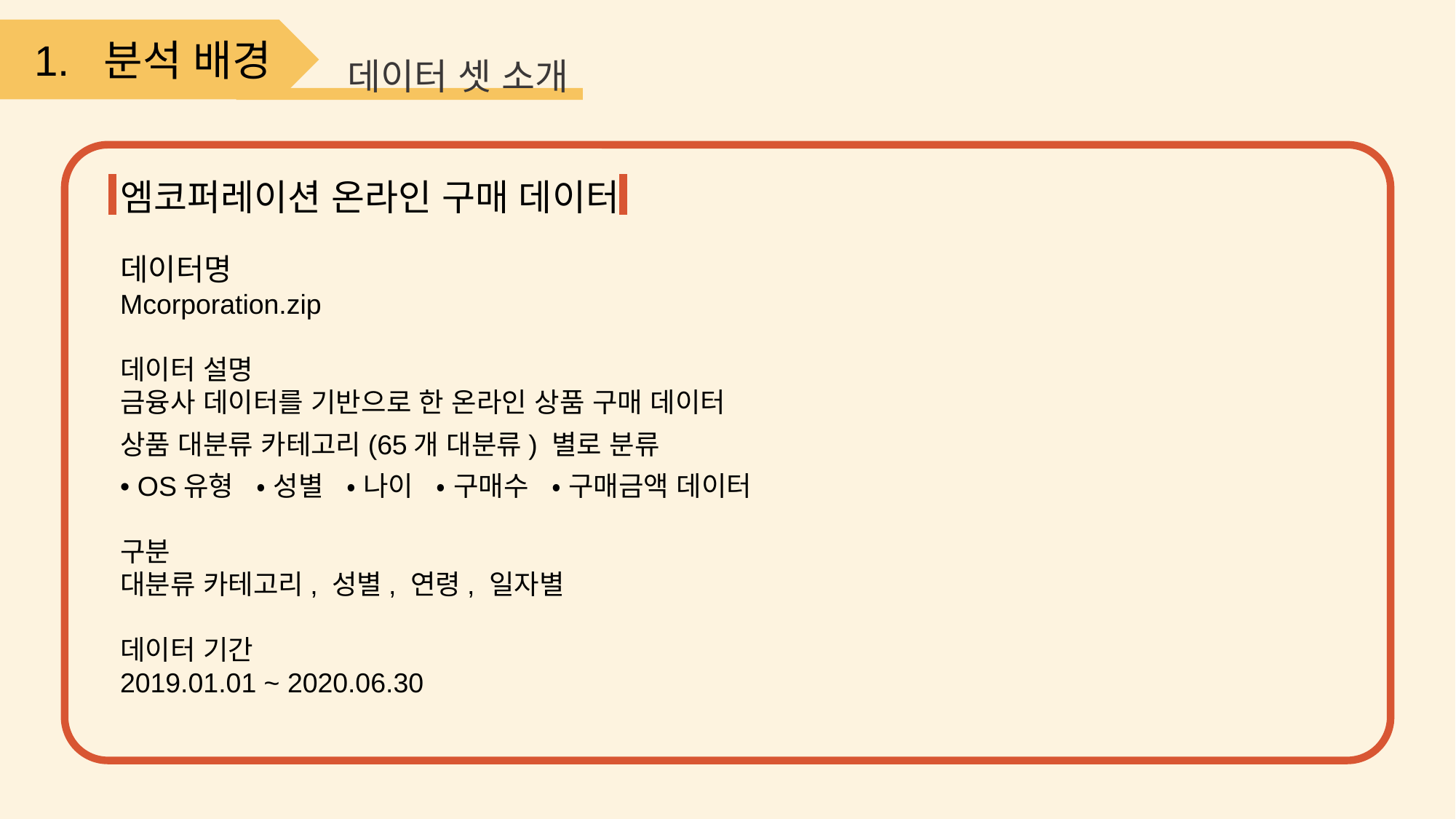

1.  분석 배경

데이터 셋 소개

엠코퍼레이션 온라인 구매 데이터

데이터명
Mcorporation.zip

데이터 설명
금융사 데이터를 기반으로 한 온라인 상품 구매 데이터

상품 대분류 카테고리(65개 대분류) 별로 분류

• OS유형   • 성별   • 나이   • 구매수   • 구매금액 데이터

구분
대분류 카테고리, 성별, 연령, 일자별

데이터 기간
2019.01.01 ~ 2020.06.30